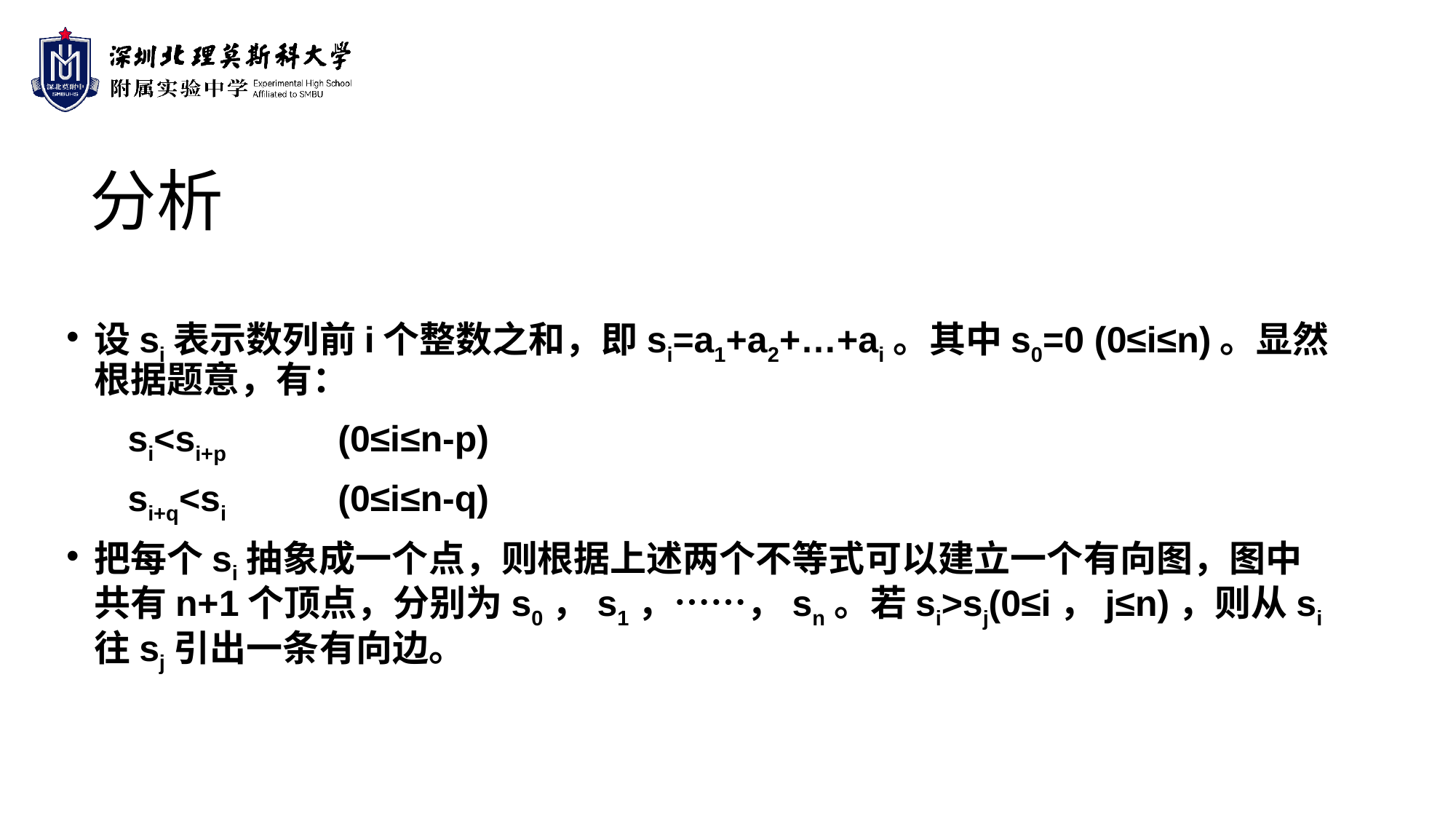

分析
设si表示数列前i个整数之和，即si=a1+a2+…+ai。其中s0=0 (0≤i≤n)。显然根据题意，有：
      si<si+p           (0≤i≤n-p)
      si+q<si           (0≤i≤n-q)
把每个si抽象成一个点，则根据上述两个不等式可以建立一个有向图，图中共有n+1个顶点，分别为s0，s1，……，sn。若si>sj(0≤i，j≤n)，则从si往sj引出一条有向边。